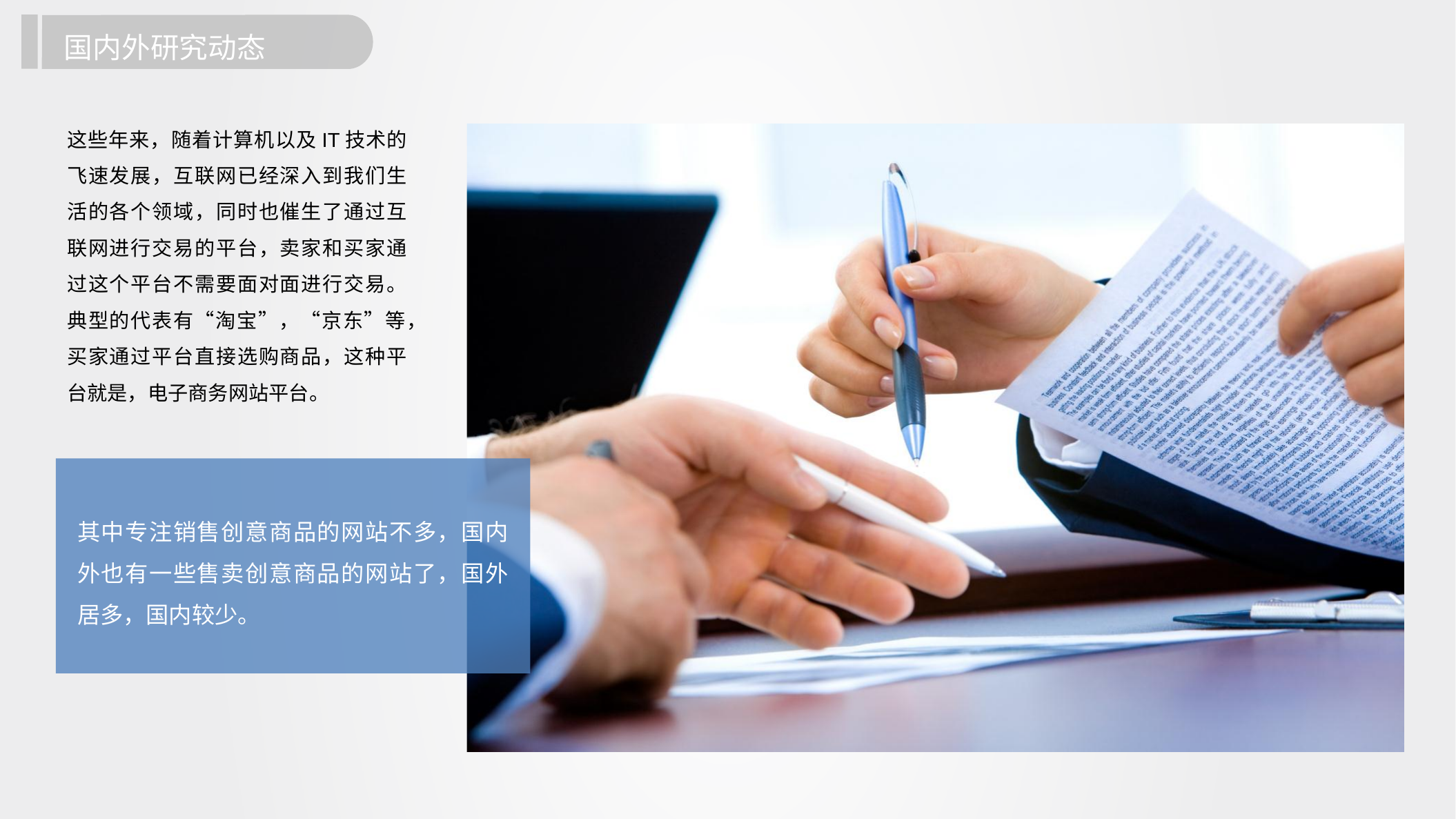

国内外研究动态
这些年来，随着计算机以及IT技术的飞速发展，互联网已经深入到我们生活的各个领域，同时也催生了通过互联网进行交易的平台，卖家和买家通过这个平台不需要面对面进行交易。典型的代表有“淘宝”，“京东”等，买家通过平台直接选购商品，这种平台就是，电子商务网站平台。

其中专注销售创意商品的网站不多，国内外也有一些售卖创意商品的网站了，国外居多，国内较少。